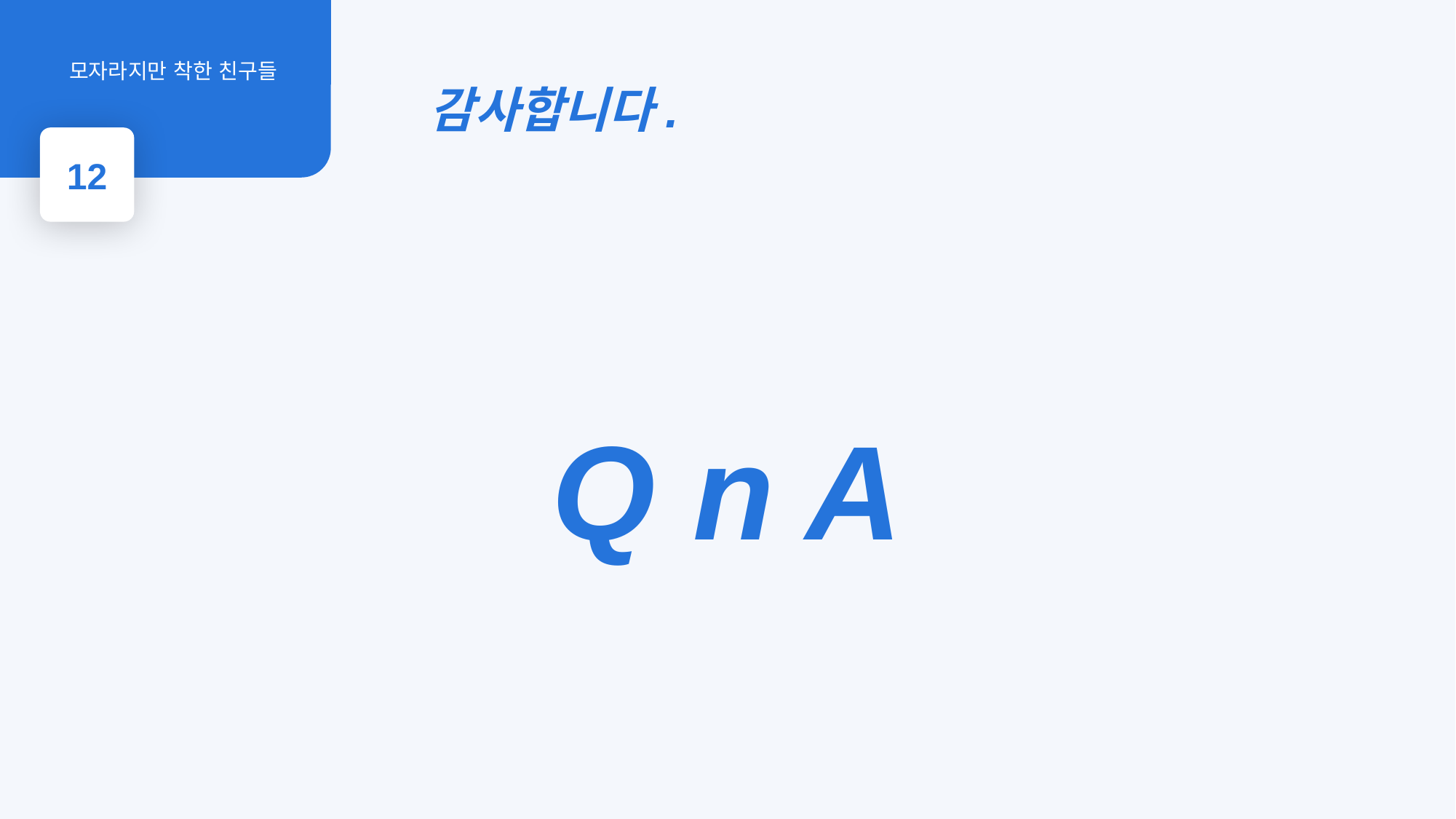

감사합니다.
모자라지만 착한 친구들

12
Q n A